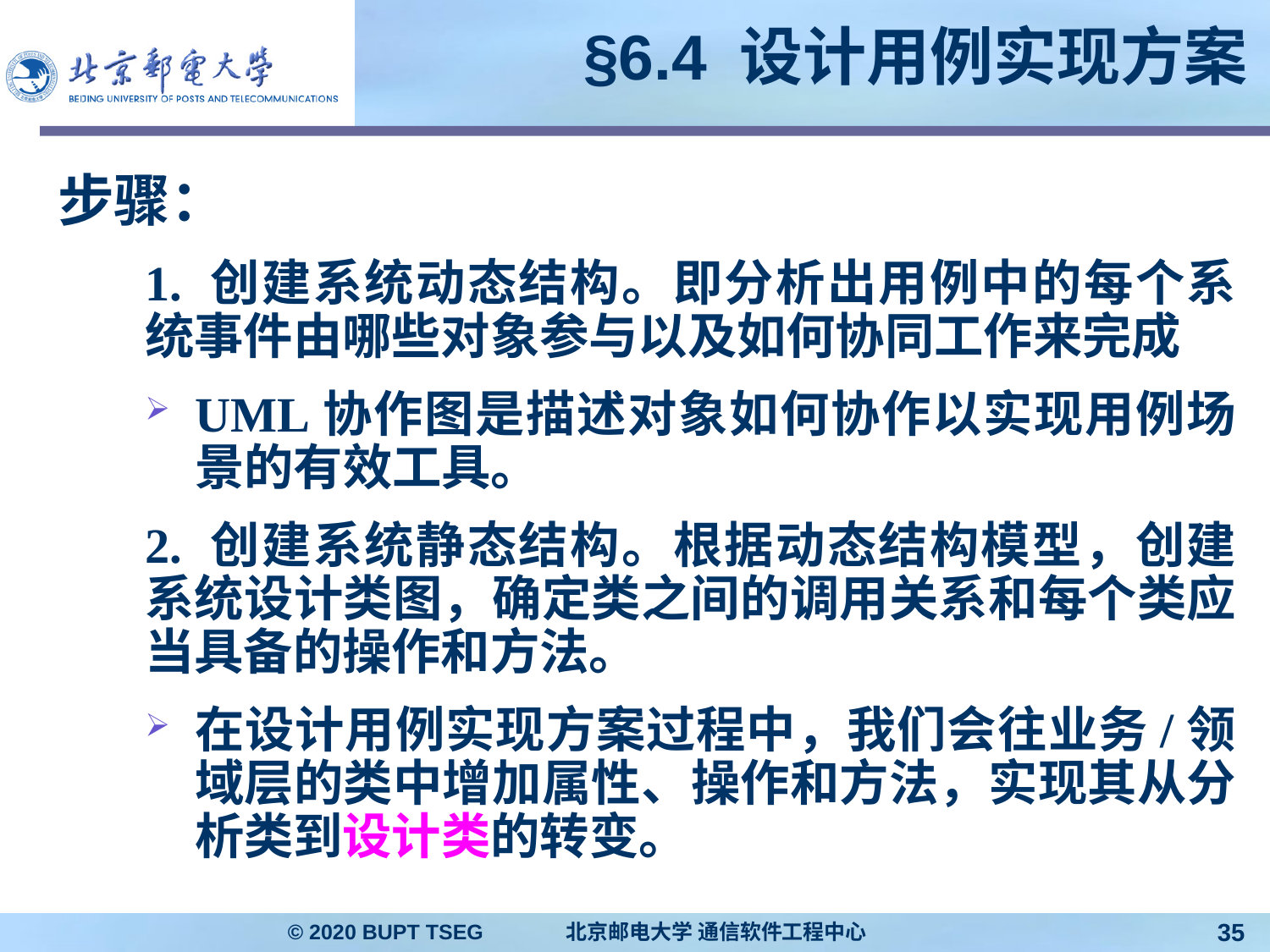

# §6.4 设计用例实现方案
步骤：
1. 创建系统动态结构。即分析出用例中的每个系统事件由哪些对象参与以及如何协同工作来完成
UML协作图是描述对象如何协作以实现用例场景的有效工具。
2. 创建系统静态结构。根据动态结构模型，创建系统设计类图，确定类之间的调用关系和每个类应当具备的操作和方法。
在设计用例实现方案过程中，我们会往业务/领域层的类中增加属性、操作和方法，实现其从分析类到设计类的转变。
© 2020 BUPT TSEG             北京邮电大学 通信软件工程中心